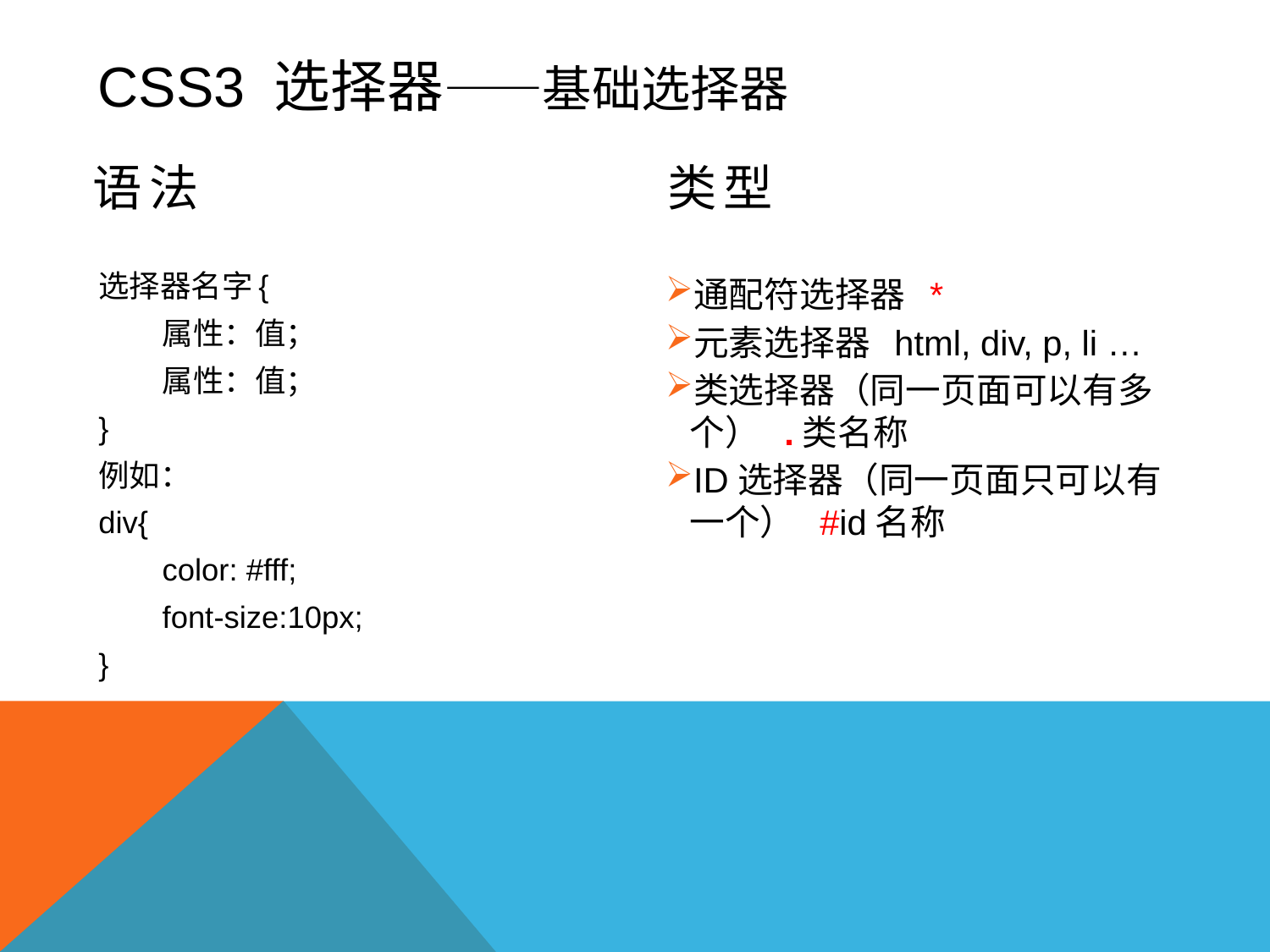

# CSS3 选择器——基础选择器
语法
类型
选择器名字{
属性：值；
属性：值；
}
例如：
div{
color: #fff;
font-size:10px;
}
通配符选择器  *
元素选择器  html, div, p, li …
类选择器（同一页面可以有多个）  .类名称
ID选择器（同一页面只可以有一个）  #id名称